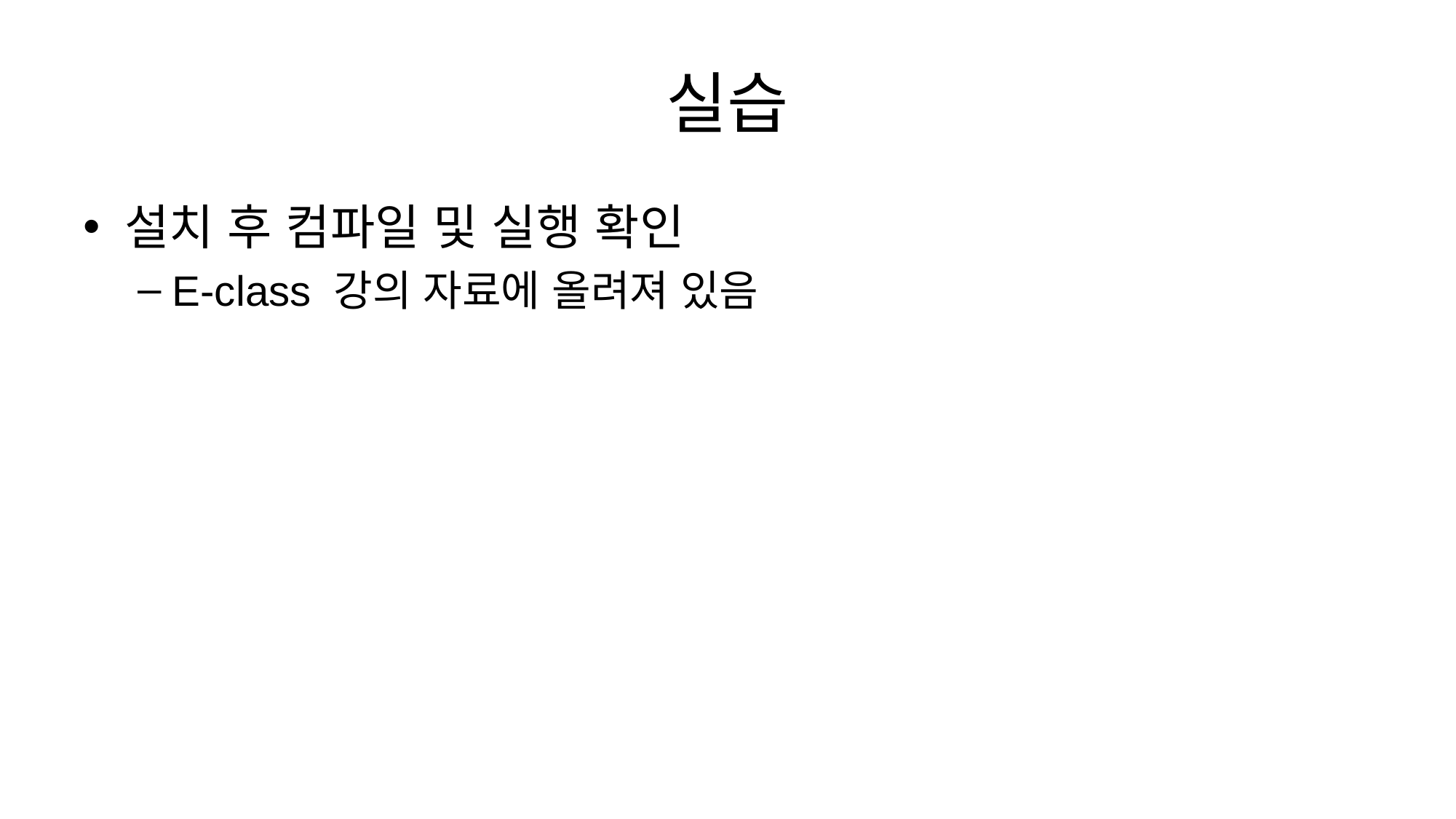

# 실습
설치 후 컴파일 및 실행 확인
E-class 강의 자료에 올려져 있음